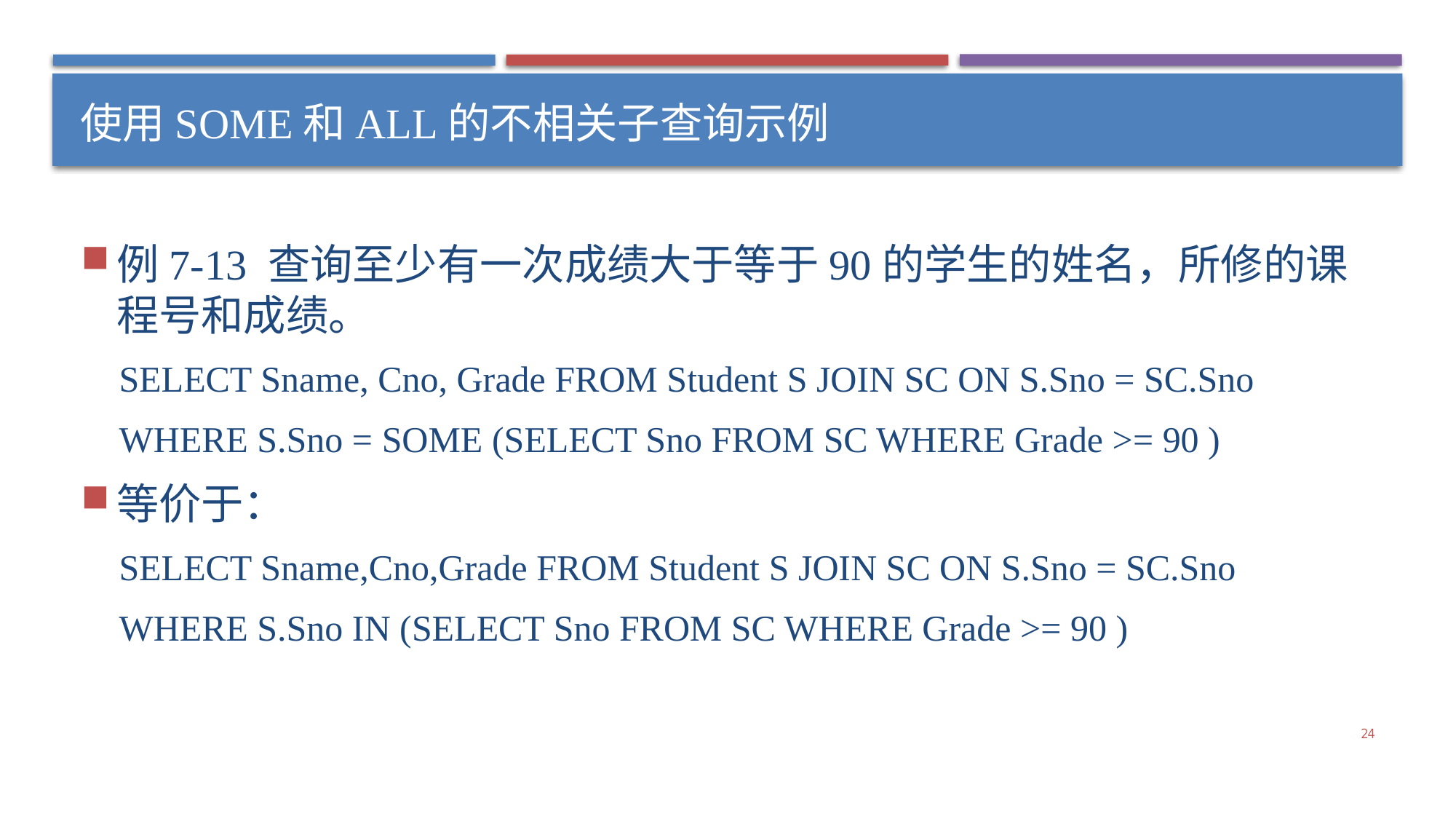

# 使用SOME和ALL的不相关子查询示例
例7-13 查询至少有一次成绩大于等于90的学生的姓名，所修的课程号和成绩。
SELECT Sname, Cno, Grade FROM Student S JOIN SC ON S.Sno = SC.Sno
WHERE S.Sno = SOME (SELECT Sno FROM SC WHERE Grade >= 90 )
等价于：
SELECT Sname,Cno,Grade FROM Student S JOIN SC ON S.Sno = SC.Sno
WHERE S.Sno IN (SELECT Sno FROM SC WHERE Grade >= 90 )
24